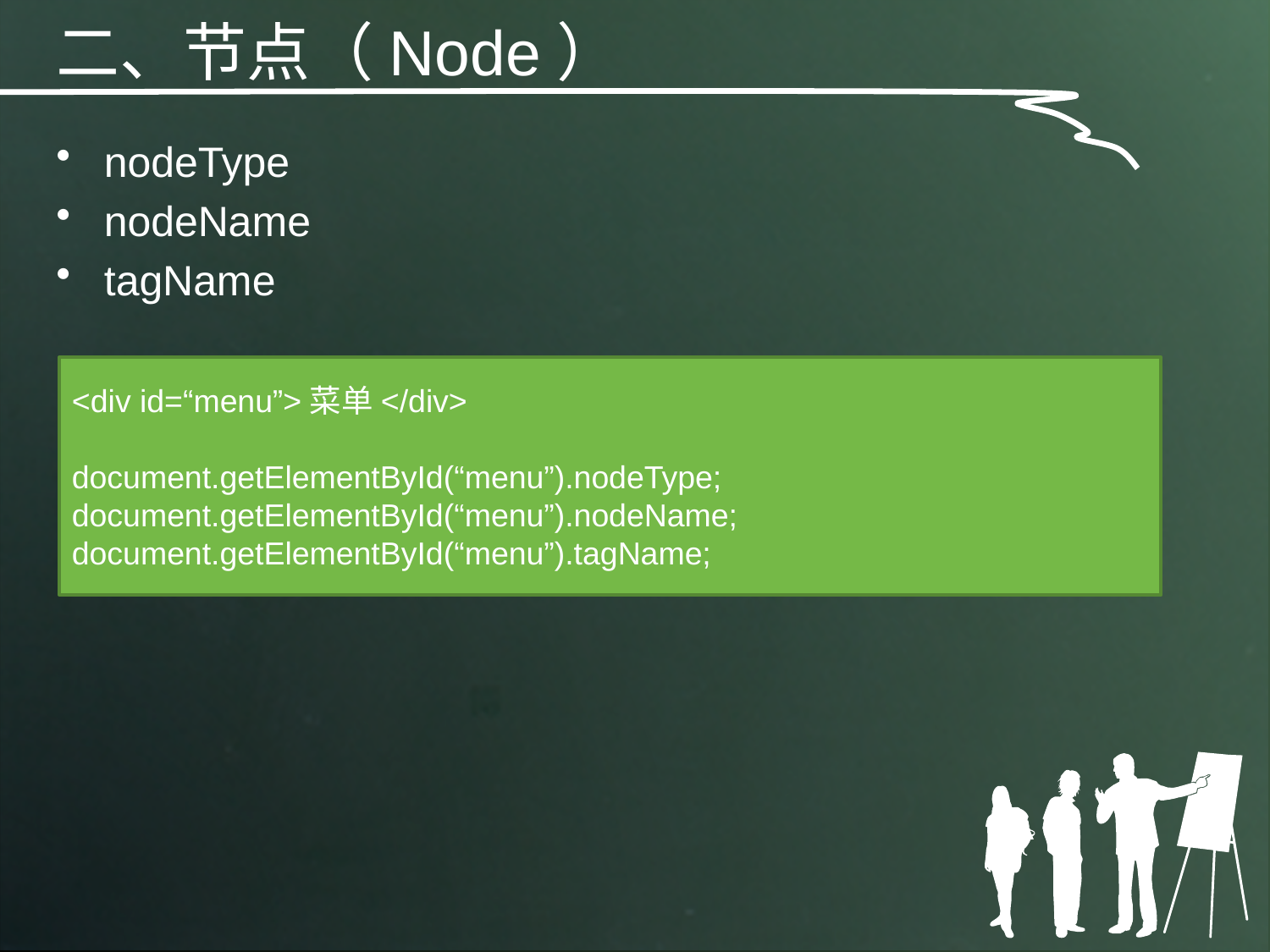

二、节点（Node）

nodeType
nodeName
tagName
<div id=“menu”>菜单</div>

document.getElementById(“menu”).nodeType;
document.getElementById(“menu”).nodeName;
document.getElementById(“menu”).tagName;